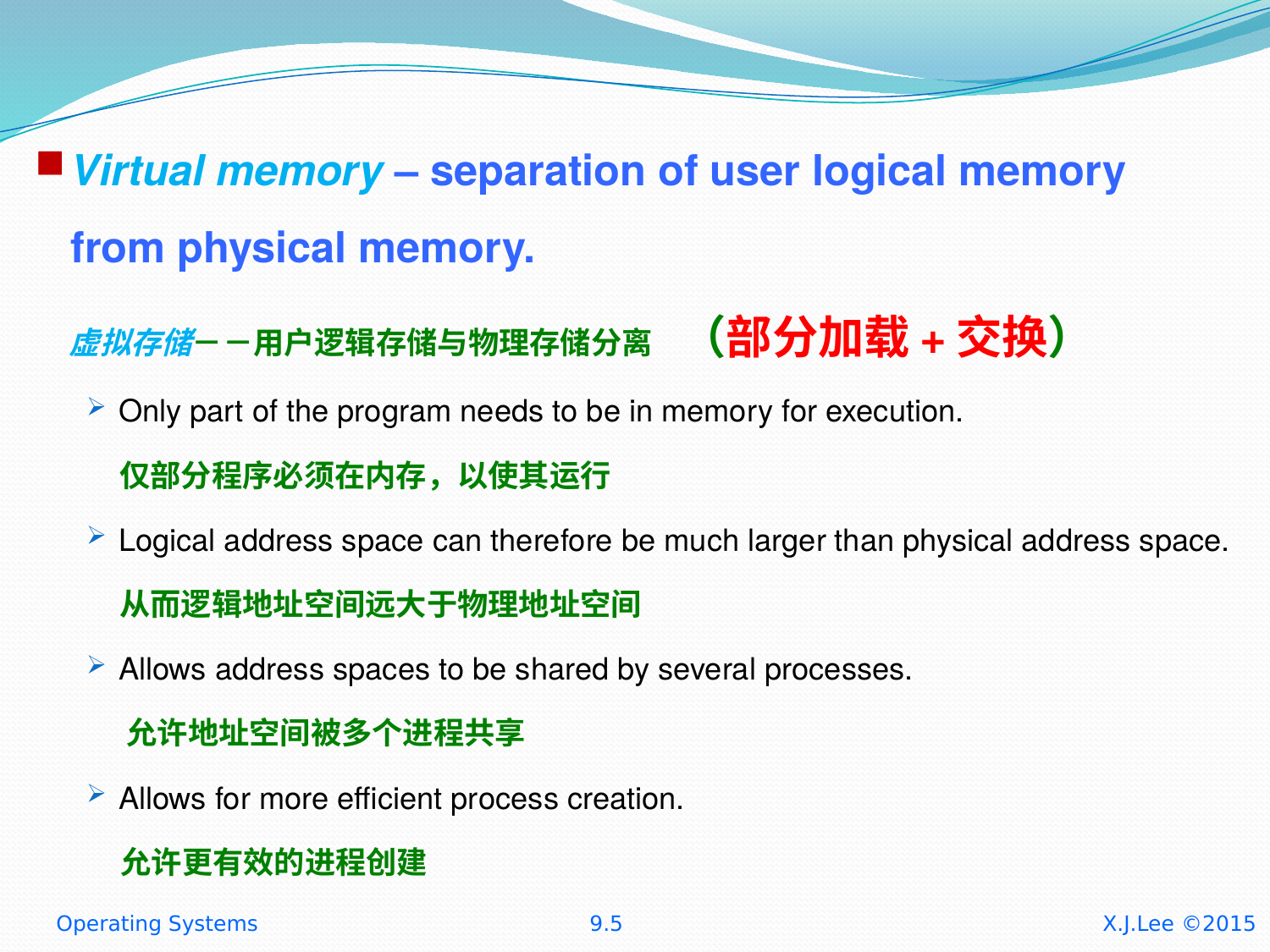

Virtual memory – separation of user logical memory from physical memory.
    虚拟存储－－用户逻辑存储与物理存储分离    （部分加载+交换）
Only part of the program needs to be in memory for execution.
    仅部分程序必须在内存，以使其运行
Logical address space can therefore be much larger than physical address space.
    从而逻辑地址空间远大于物理地址空间
Allows address spaces to be shared by several processes.
     允许地址空间被多个进程共享
Allows for more efficient process creation.
    允许更有效的进程创建
Operating Systems
9.5
X.J.Lee ©2015